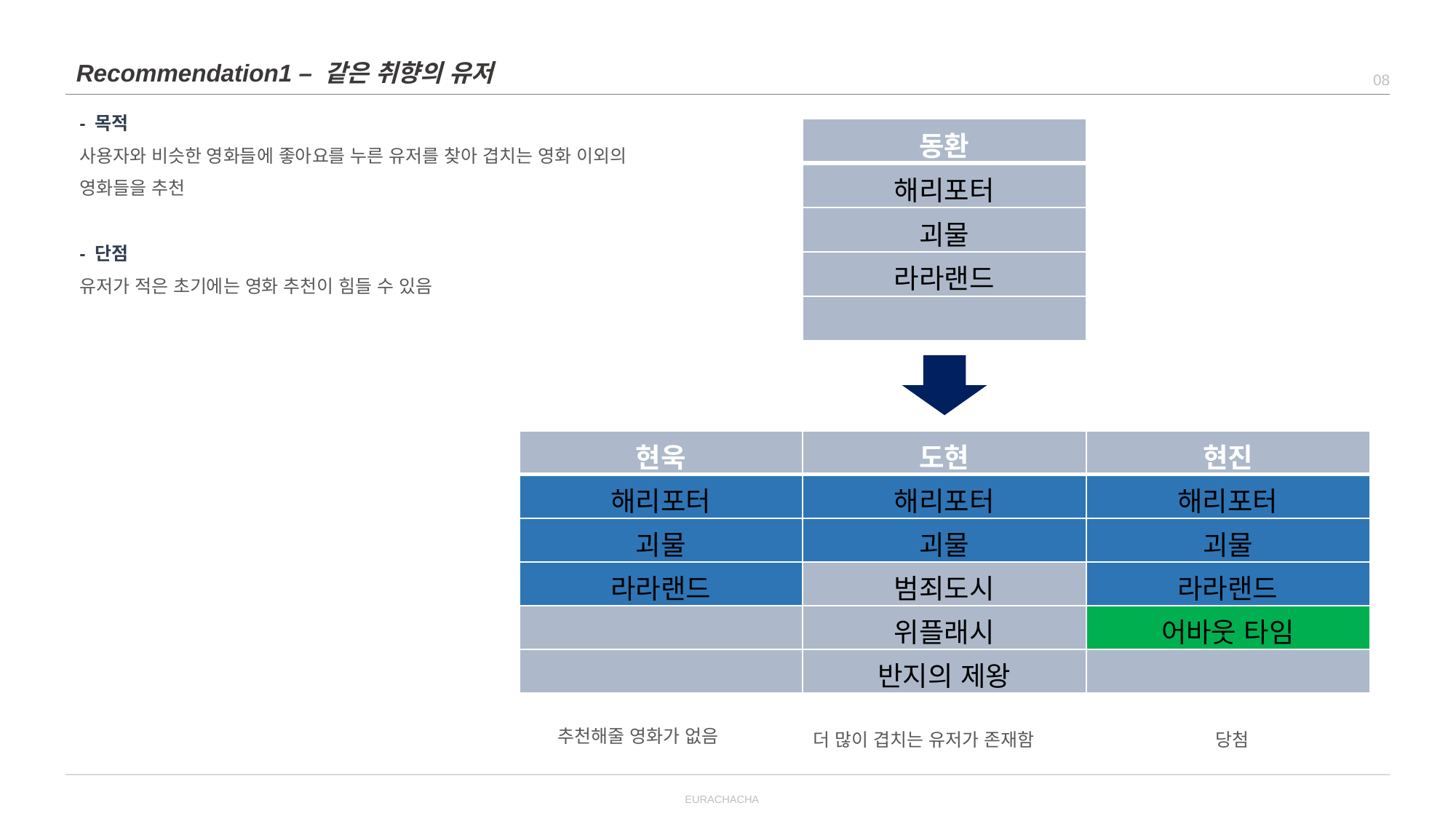

| Recommendation1 – 같은 취향의 유저 | 08 |
| --- | --- |
- 목적
사용자와 비슷한 영화들에 좋아요를 누른 유저를 찾아 겹치는 영화 이외의 영화들을 추천

- 단점
유저가 적은 초기에는 영화 추천이 힘들 수 있음
| 동환 |
| --- |
| 해리포터 |
| 괴물 |
| 라라랜드 |
|  |

| 현욱 | 도현 | 현진 |
| --- | --- | --- |
| 해리포터 | 해리포터 | 해리포터 |
| 괴물 | 괴물 | 괴물 |
| 라라랜드 | 범죄도시 | 라라랜드 |
|  | 위플래시 | 어바웃 타임 |
|  | 반지의 제왕 |  |
추천해줄 영화가 없음
더 많이 겹치는 유저가 존재함
당첨
| EURACHACHA |
| --- |